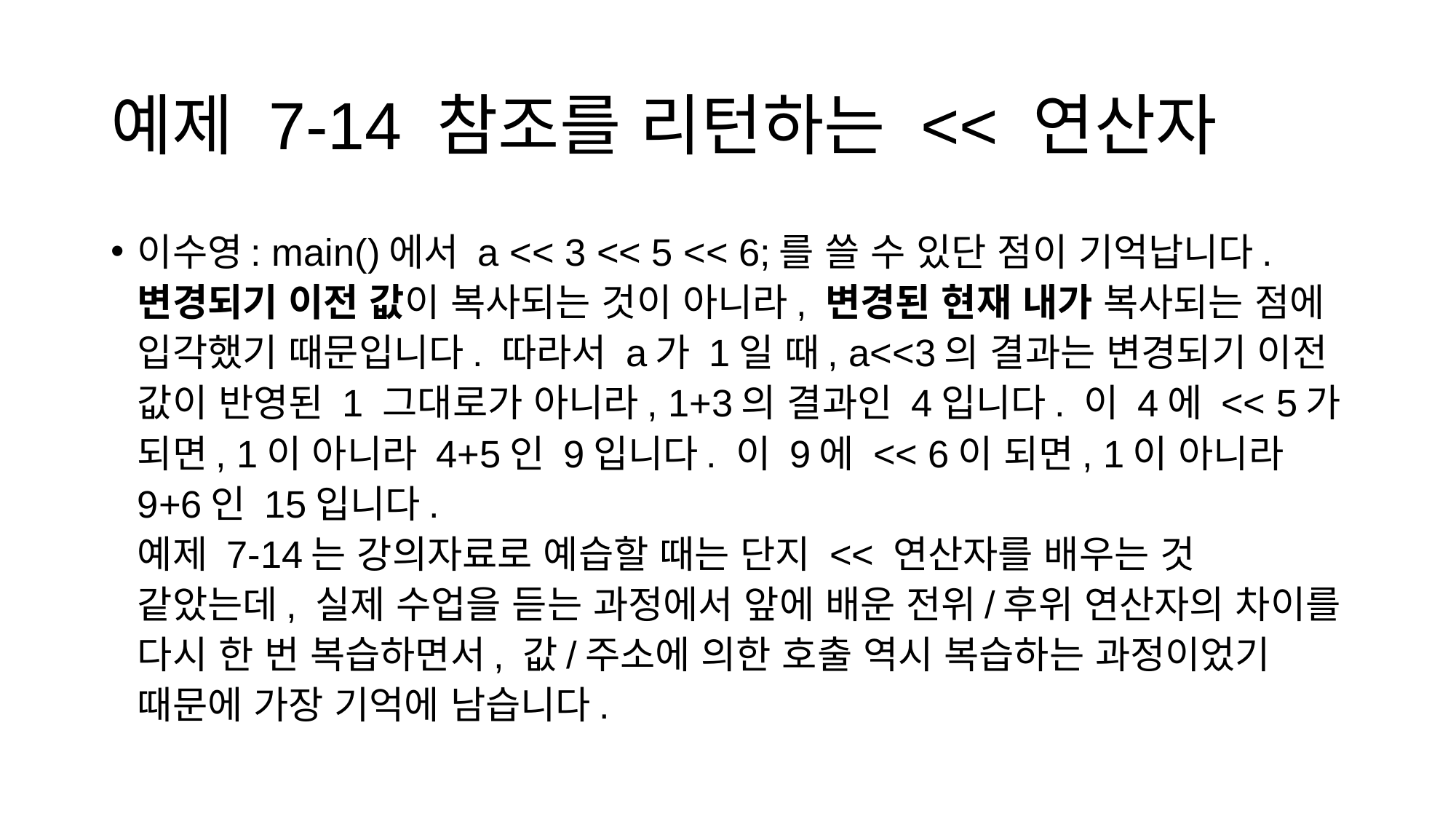

# 예제 7-14 참조를 리턴하는 << 연산자
이수영: main()에서 a << 3 << 5 << 6;를 쓸 수 있단 점이 기억납니다. 변경되기 이전 값이 복사되는 것이 아니라, 변경된 현재 내가 복사되는 점에 입각했기 때문입니다. 따라서 a가 1일 때, a<<3의 결과는 변경되기 이전 값이 반영된 1 그대로가 아니라, 1+3의 결과인 4입니다. 이 4에 << 5가 되면, 1이 아니라 4+5인 9입니다. 이 9에 << 6이 되면, 1이 아니라 9+6인 15입니다.
예제 7-14는 강의자료로 예습할 때는 단지 << 연산자를 배우는 것 같았는데, 실제 수업을 듣는 과정에서 앞에 배운 전위/후위 연산자의 차이를 다시 한 번 복습하면서, 값/주소에 의한 호출 역시 복습하는 과정이었기 때문에 가장 기억에 남습니다.